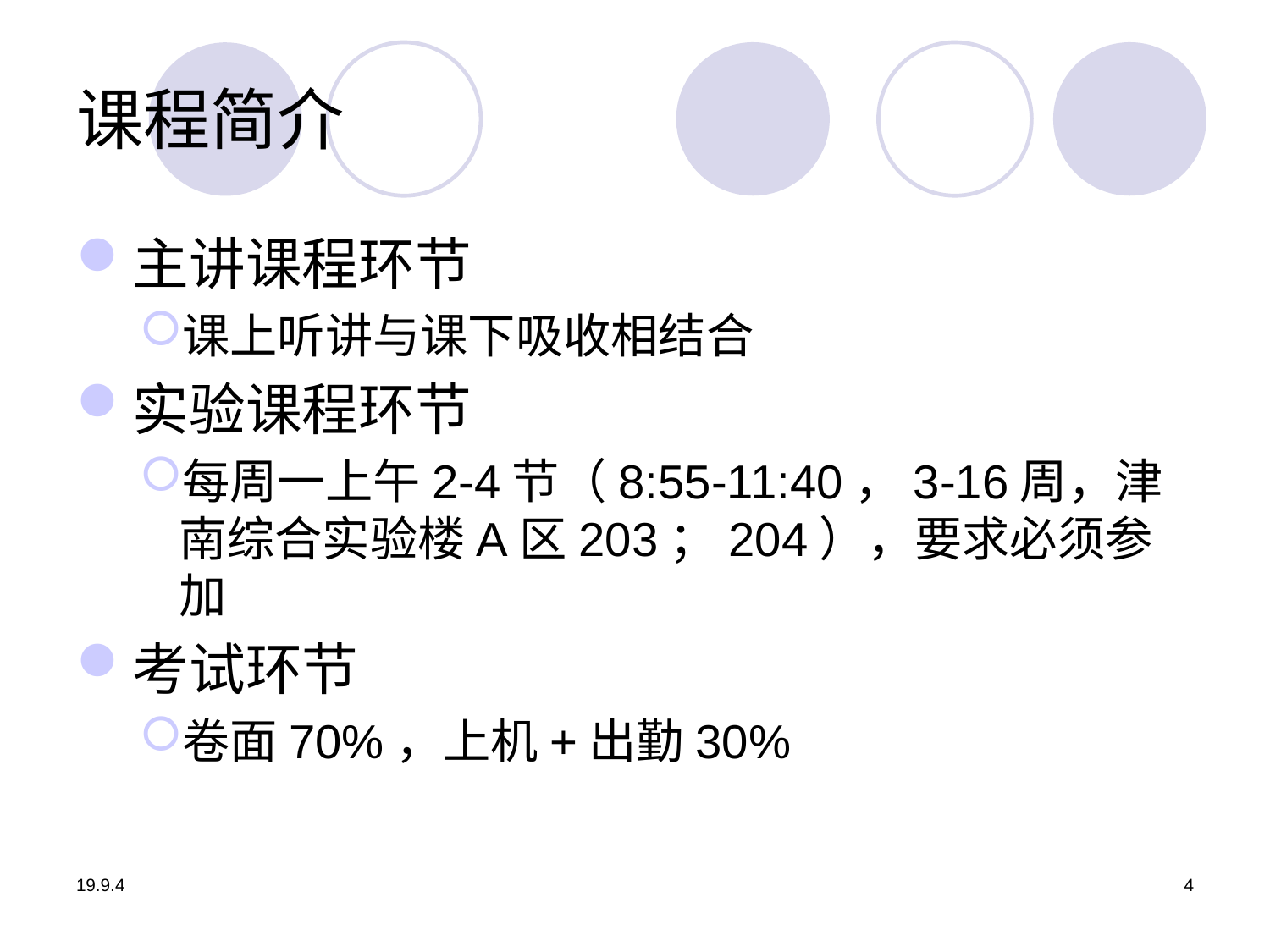

# 课程简介
主讲课程环节
课上听讲与课下吸收相结合
实验课程环节
每周一上午2-4节（8:55-11:40，3-16周，津南综合实验楼A区203；204），要求必须参加
考试环节
卷面70%，上机+出勤30%

19.9.4
4